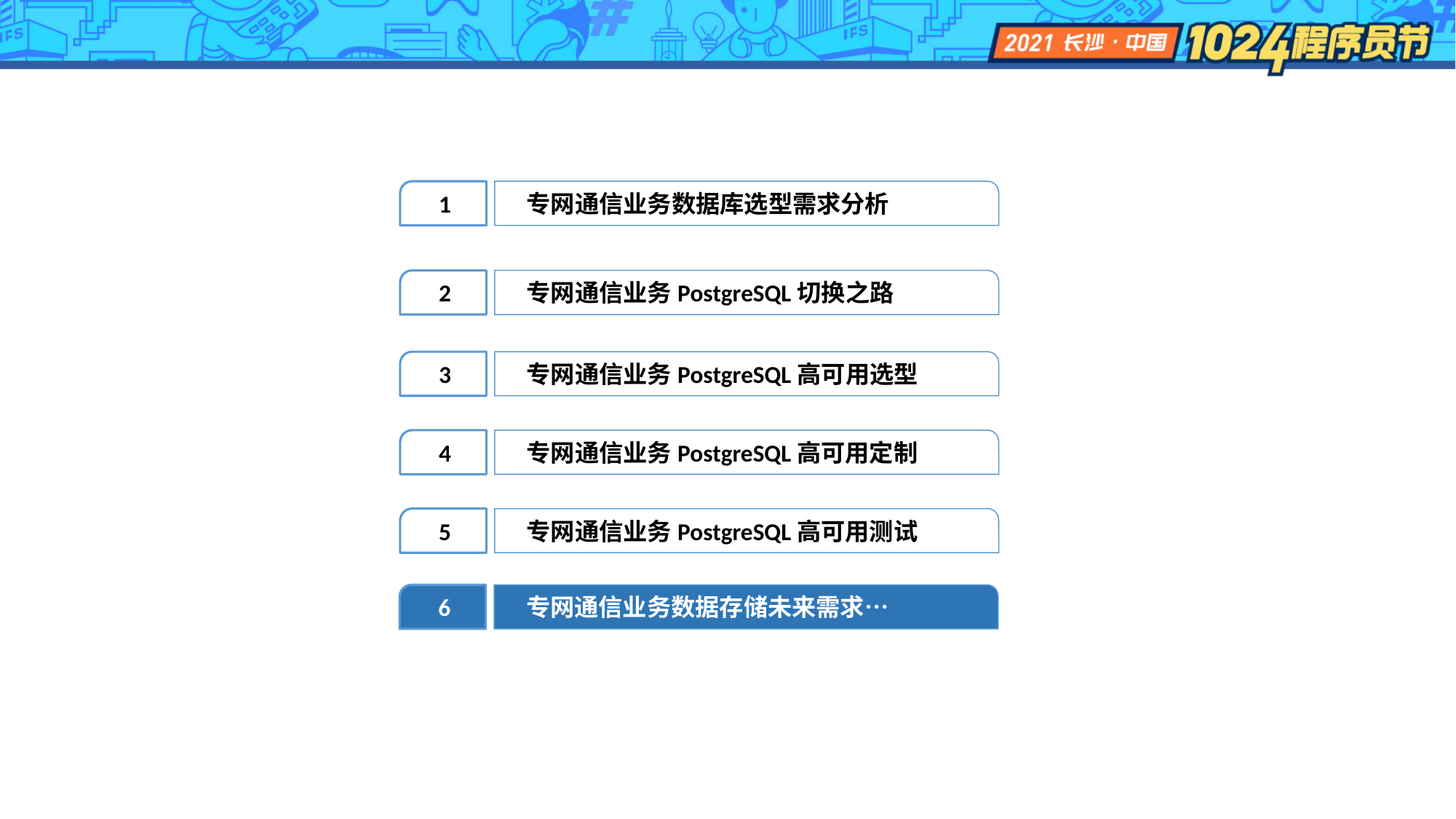

1
专网通信业务数据库选型需求分析
2
专网通信业务PostgreSQL切换之路
3
专网通信业务PostgreSQL高可用选型
4
专网通信业务PostgreSQL高可用定制
5
专网通信业务PostgreSQL高可用测试
6
专网通信业务数据存储未来需求…